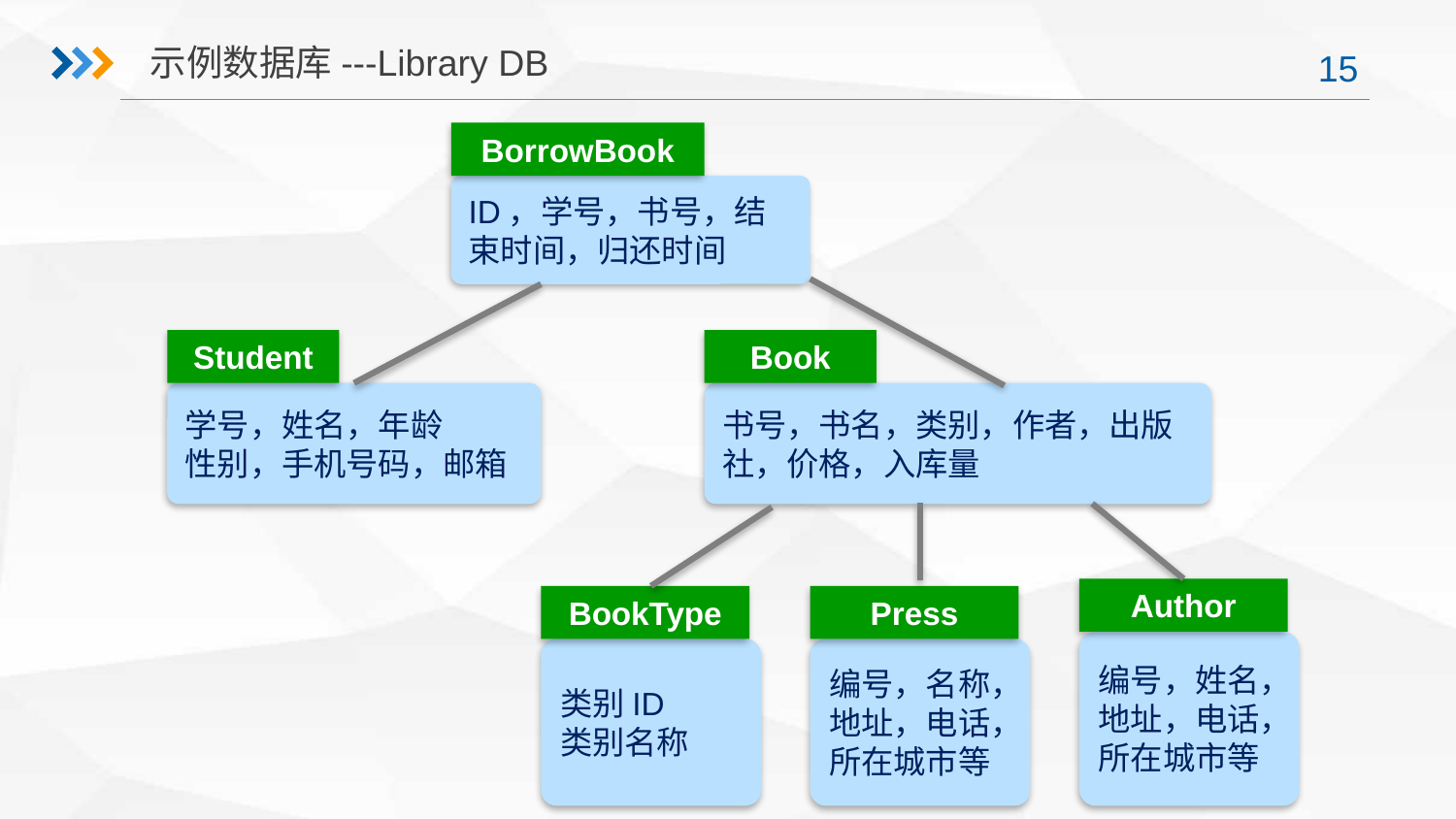

示例数据库---Library DB
BorrowBook
ID，学号，书号，结束时间，归还时间
Student
Book
学号，姓名，年龄
性别，手机号码，邮箱
书号，书名，类别，作者，出版社，价格，入库量
Author
BookType
Press
编号，姓名，地址，电话，所在城市等
类别ID
类别名称
编号，名称，地址，电话，所在城市等